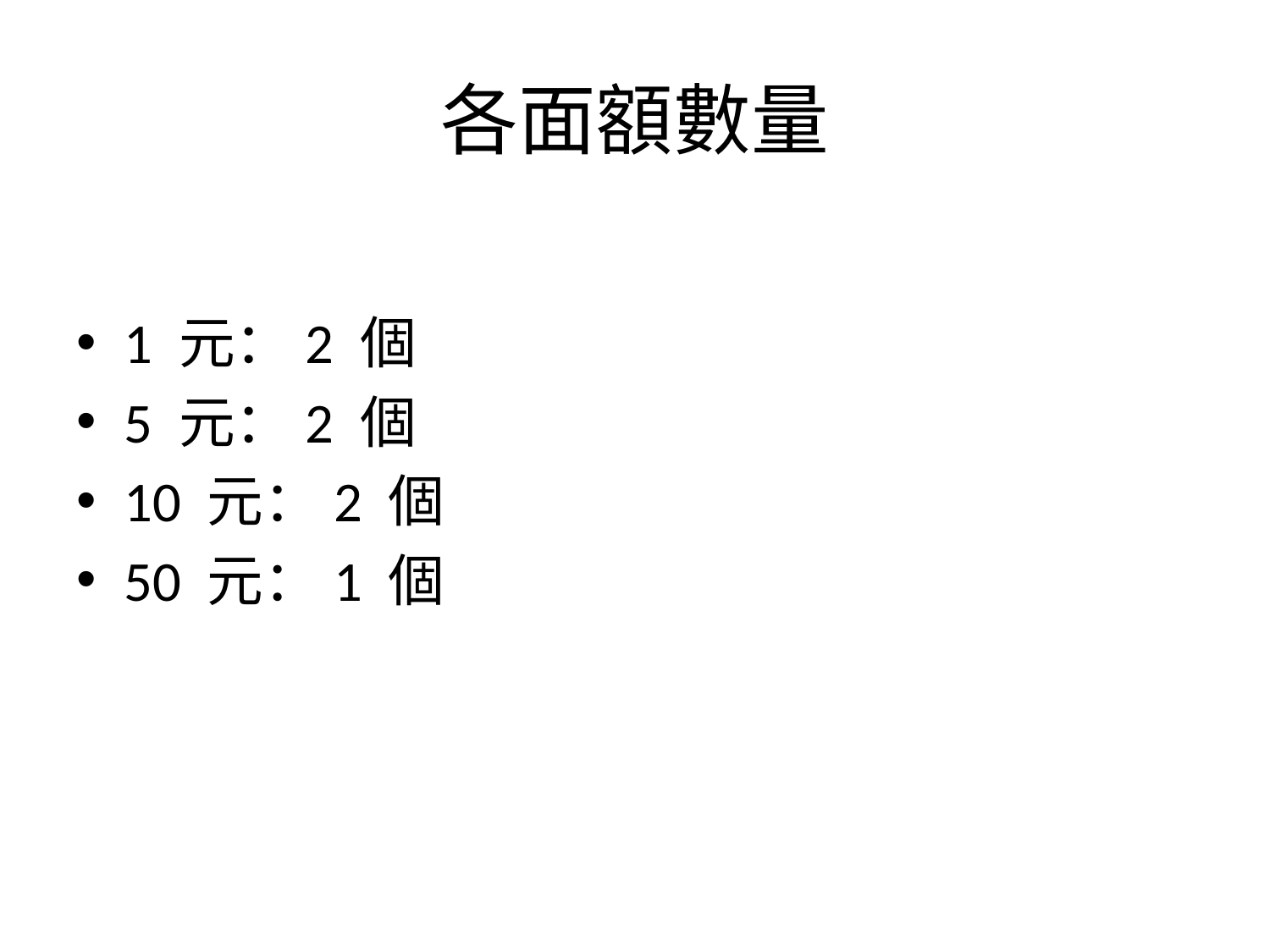

# 各面額數量

1 元：2 個
5 元：2 個
10 元：2 個
50 元：1 個